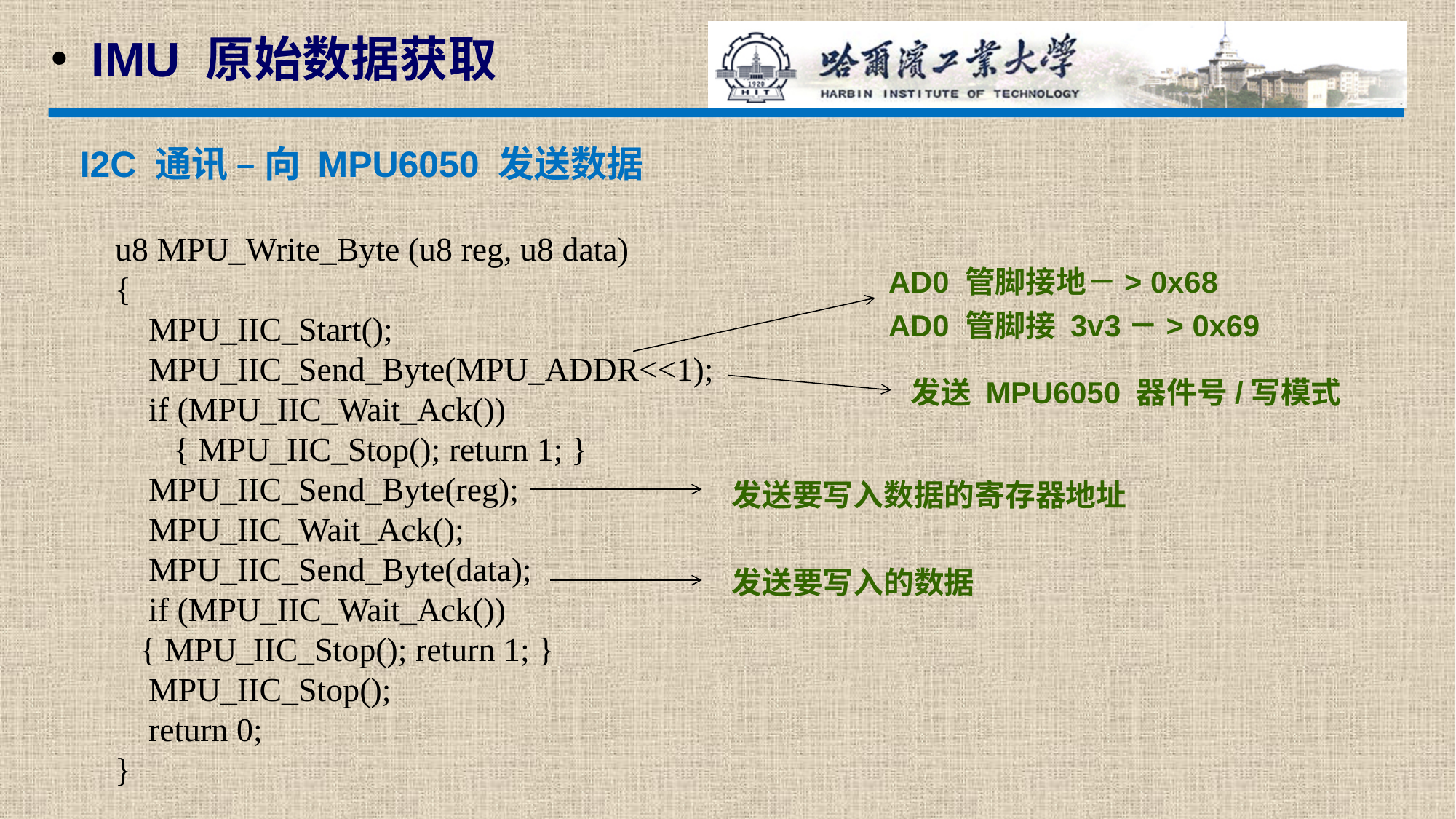

IMU 原始数据获取
I2C 通讯 – 向 MPU6050 发送数据
u8 MPU_Write_Byte (u8 reg, u8 data)
{
    MPU_IIC_Start();
    MPU_IIC_Send_Byte(MPU_ADDR<<1);
    if (MPU_IIC_Wait_Ack())
       { MPU_IIC_Stop(); return 1; }
    MPU_IIC_Send_Byte(reg);
    MPU_IIC_Wait_Ack();
    MPU_IIC_Send_Byte(data);
    if (MPU_IIC_Wait_Ack())
   { MPU_IIC_Stop(); return 1; }
    MPU_IIC_Stop();
    return 0;
}
AD0 管脚接地－> 0x68
AD0 管脚接 3v3－> 0x69
发送 MPU6050 器件号/写模式
发送要写入数据的寄存器地址
发送要写入的数据